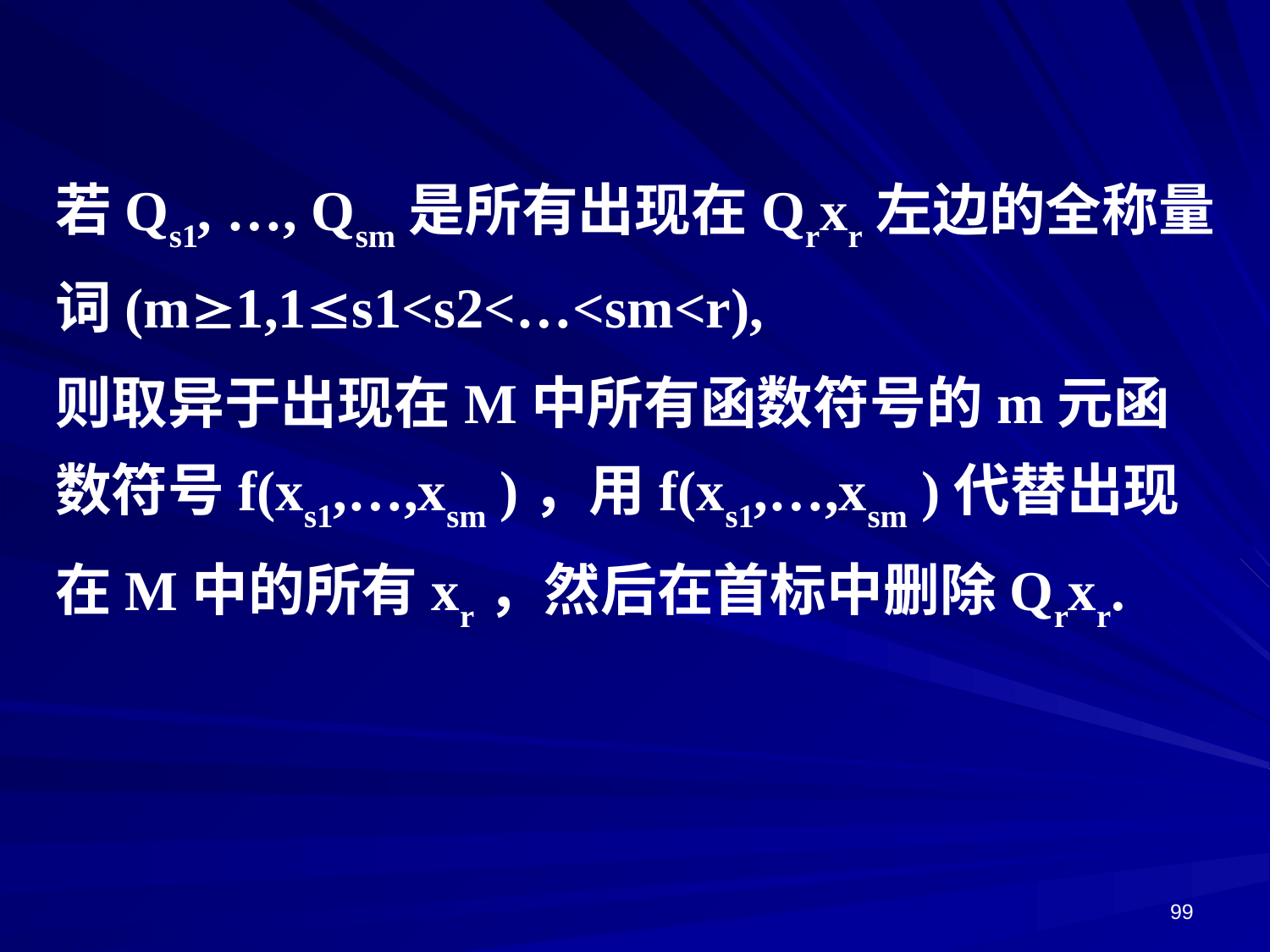

若Qs1, …, Qsm是所有出现在Qrxr左边的全称量词(m≥1,1≤s1<s2<…<sm<r),
则取异于出现在M中所有函数符号的m元函数符号f(xs1,…,xsm )，用f(xs1,…,xsm )代替出现在M中的所有xr，然后在首标中删除Qrxr.
99